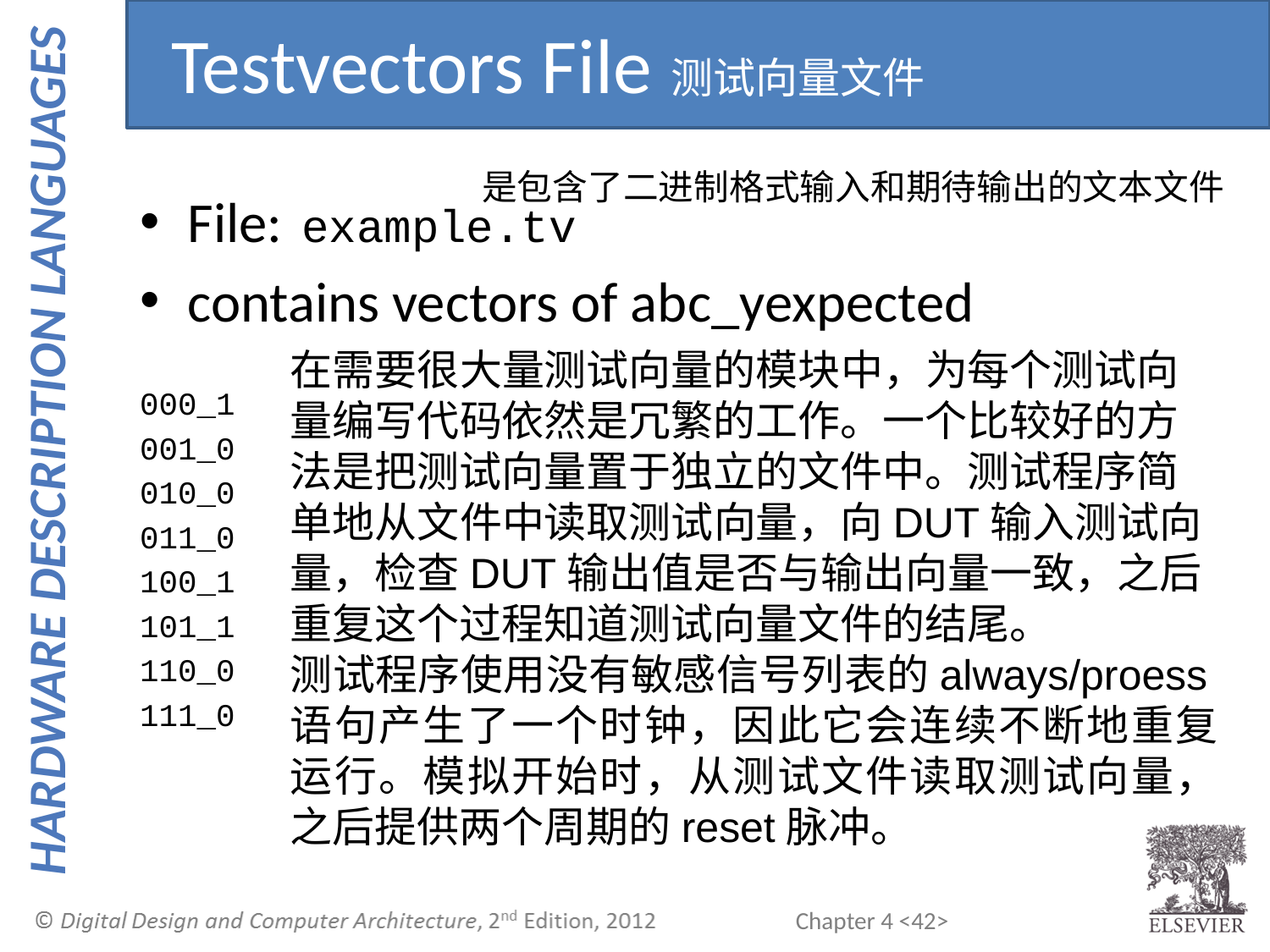

Testvectors File测试向量文件

是包含了二进制格式输入和期待输出的文本文件
File: example.tv
contains vectors of abc_yexpected

000_1
001_0
010_0
011_0
100_1
101_1
110_0
111_0
在需要很大量测试向量的模块中，为每个测试向量编写代码依然是冗繁的工作。一个比较好的方法是把测试向量置于独立的文件中。测试程序简单地从文件中读取测试向量，向DUT输入测试向量，检查DUT输出值是否与输出向量一致，之后重复这个过程知道测试向量文件的结尾。
测试程序使用没有敏感信号列表的always/proess语句产生了一个时钟，因此它会连续不断地重复运行。模拟开始时，从测试文件读取测试向量，之后提供两个周期的reset脉冲。